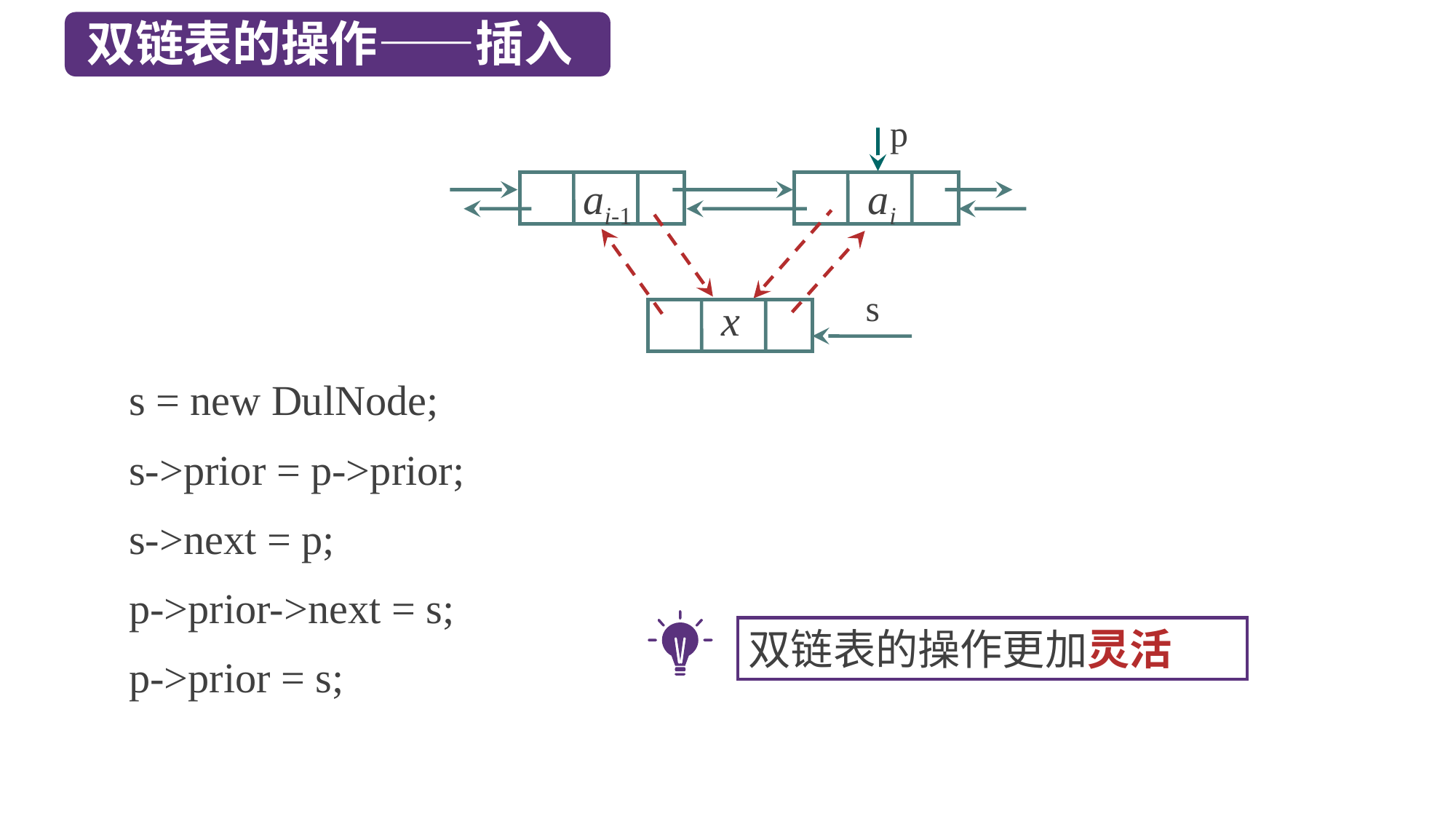

双链表的操作——插入

p

      ai-1

      ai

s
      x

s = new DulNode;
s->prior = p->prior;

s->next = p;
p->prior->next = s;

双链表的操作更加灵活
p->prior = s;